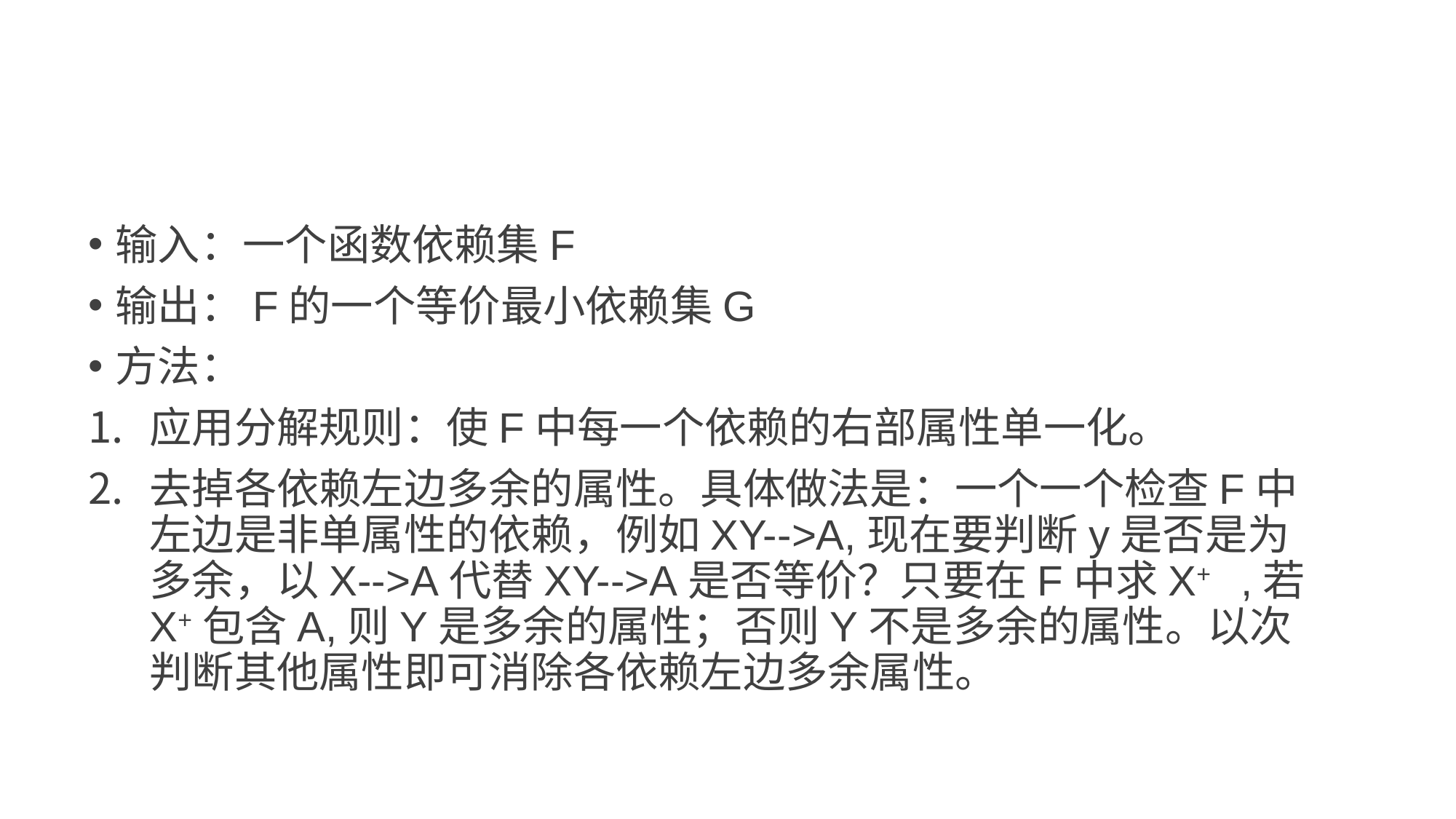

#
输入：一个函数依赖集F
输出：F的一个等价最小依赖集G
方法：
应用分解规则：使F中每一个依赖的右部属性单一化。
去掉各依赖左边多余的属性。具体做法是：一个一个检查F中左边是非单属性的依赖，例如XY-->A,现在要判断y是否是为多余，以X-->A代替XY-->A是否等价？只要在F中求X+	,若X+包含A,则Y是多余的属性；否则Y不是多余的属性。以次判断其他属性即可消除各依赖左边多余属性。